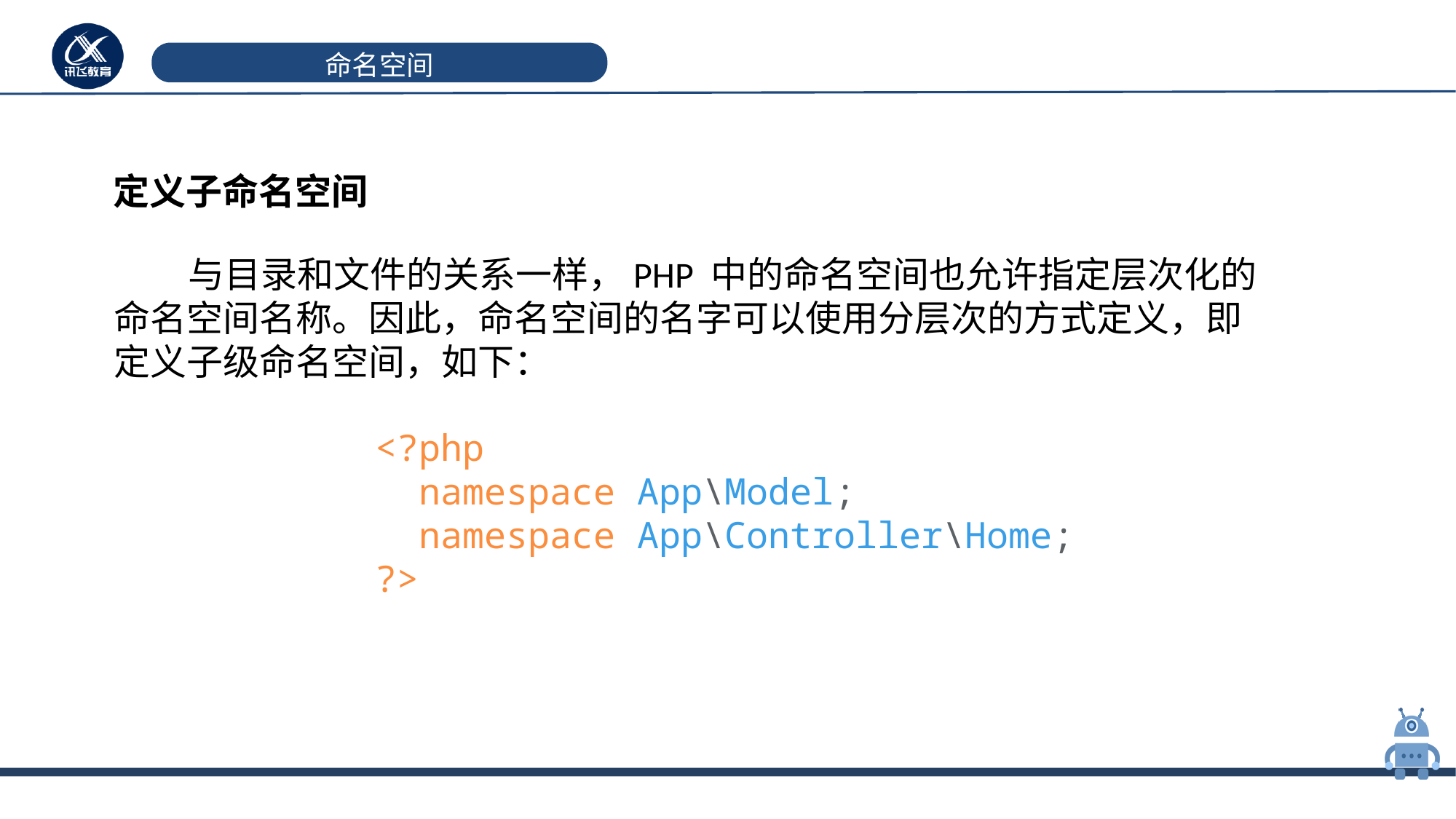

# 命名空间
定义子命名空间
        与目录和文件的关系一样，PHP 中的命名空间也允许指定层次化的命名空间名称。因此，命名空间的名字可以使用分层次的方式定义，即定义子级命名空间，如下：
<?php
  namespace App\Model;
  namespace App\Controller\Home;
?>